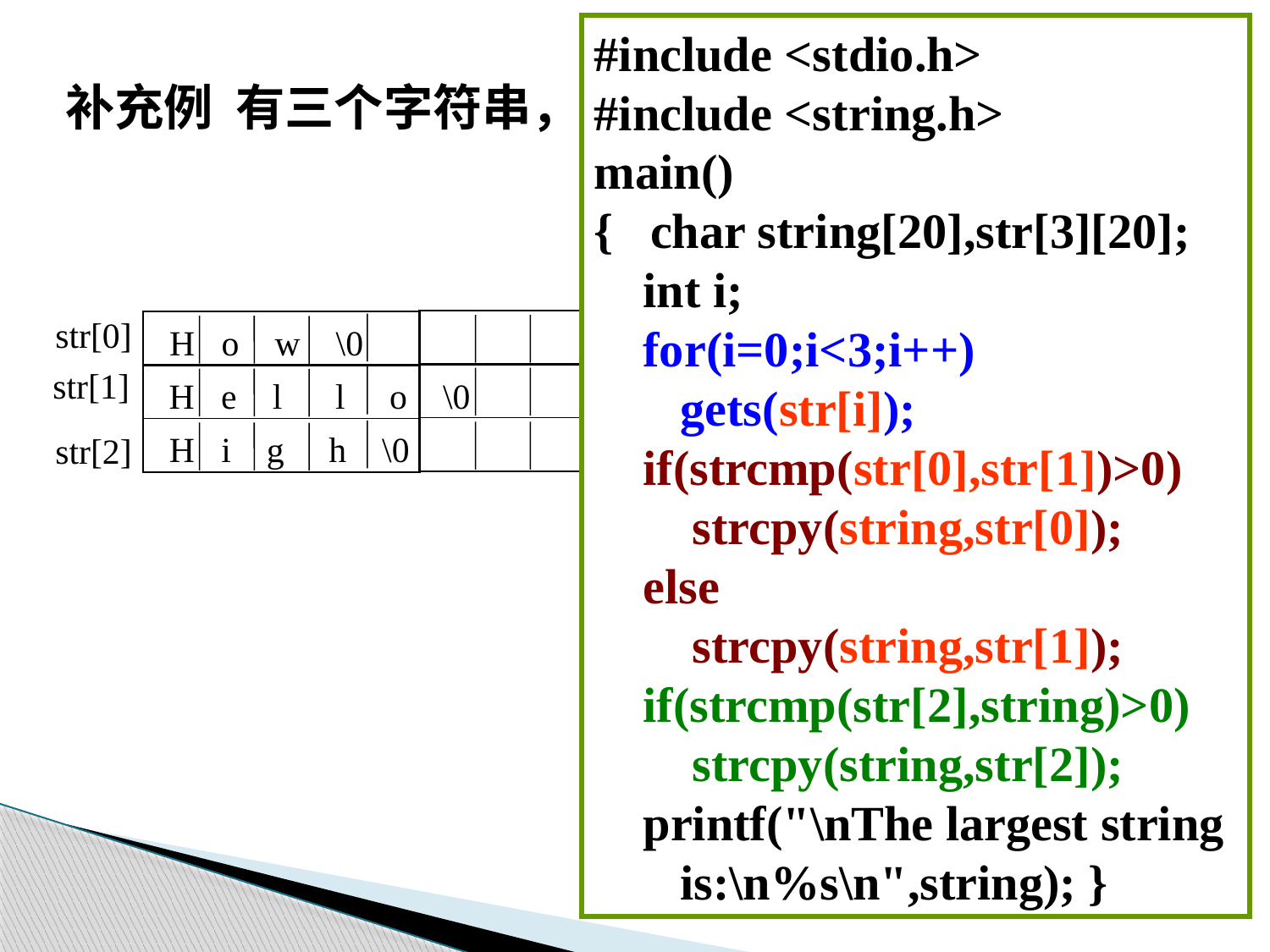

#include <stdio.h>
#include <string.h>
main()
{   char string[20],str[3][20];
    int i;
    for(i=0;i<3;i++)
       gets(str[i]);
    if(strcmp(str[0],str[1])>0)
        strcpy(string,str[0]);
    else
        strcpy(string,str[1]);
    if(strcmp(str[2],string)>0)
        strcpy(string,str[2]);
    printf("\nThe largest string
       is:\n%s\n",string); }
补充例  有三个字符串，找出其中最大者
str[0]

H   o    w    \0

H   e    l      l     o    \0

H   i    g     h    \0
str[1]
str[2]